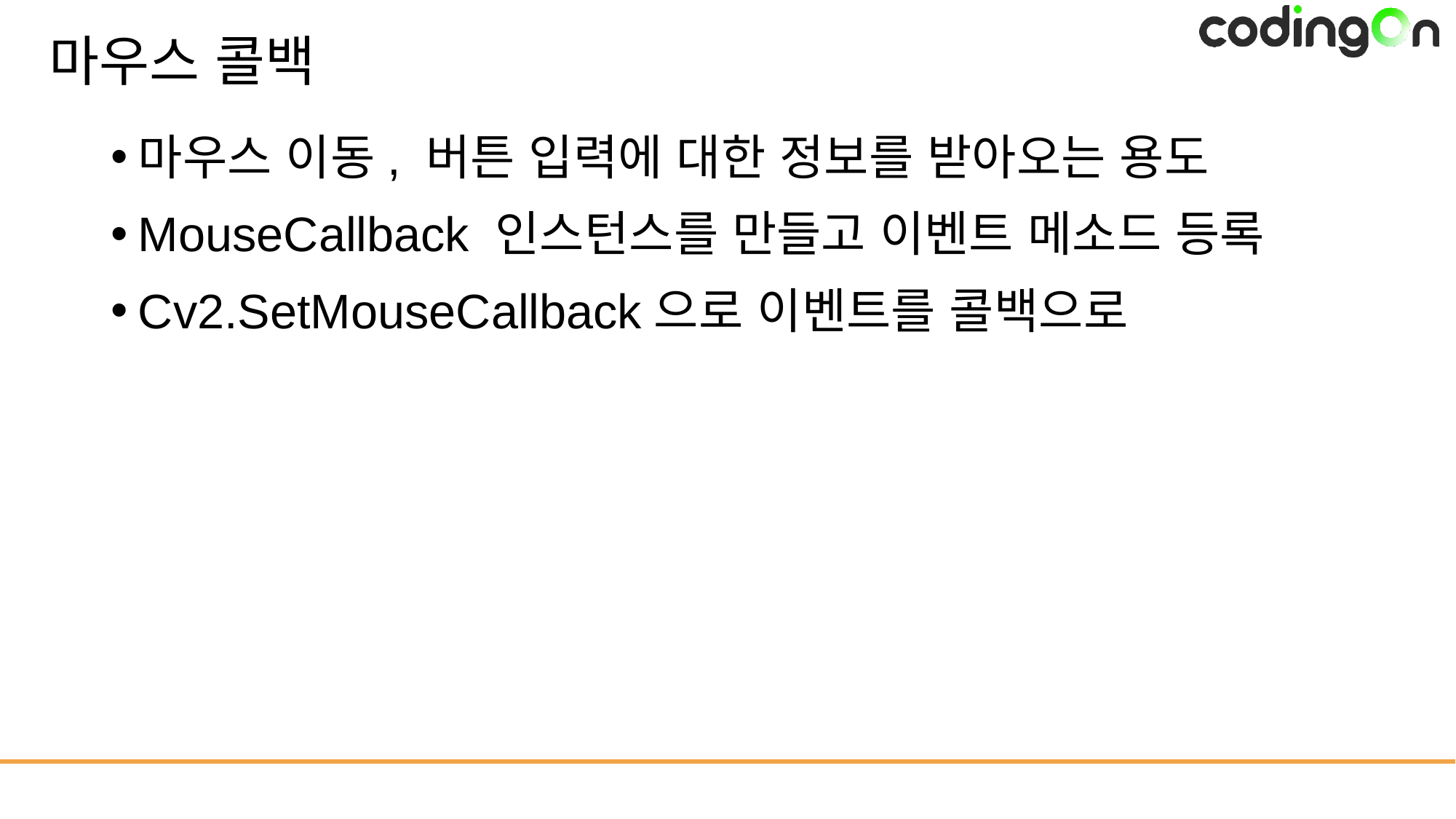

# 마우스 콜백
마우스 이동, 버튼 입력에 대한 정보를 받아오는 용도
MouseCallback 인스턴스를 만들고 이벤트 메소드 등록
Cv2.SetMouseCallback으로 이벤트를 콜백으로